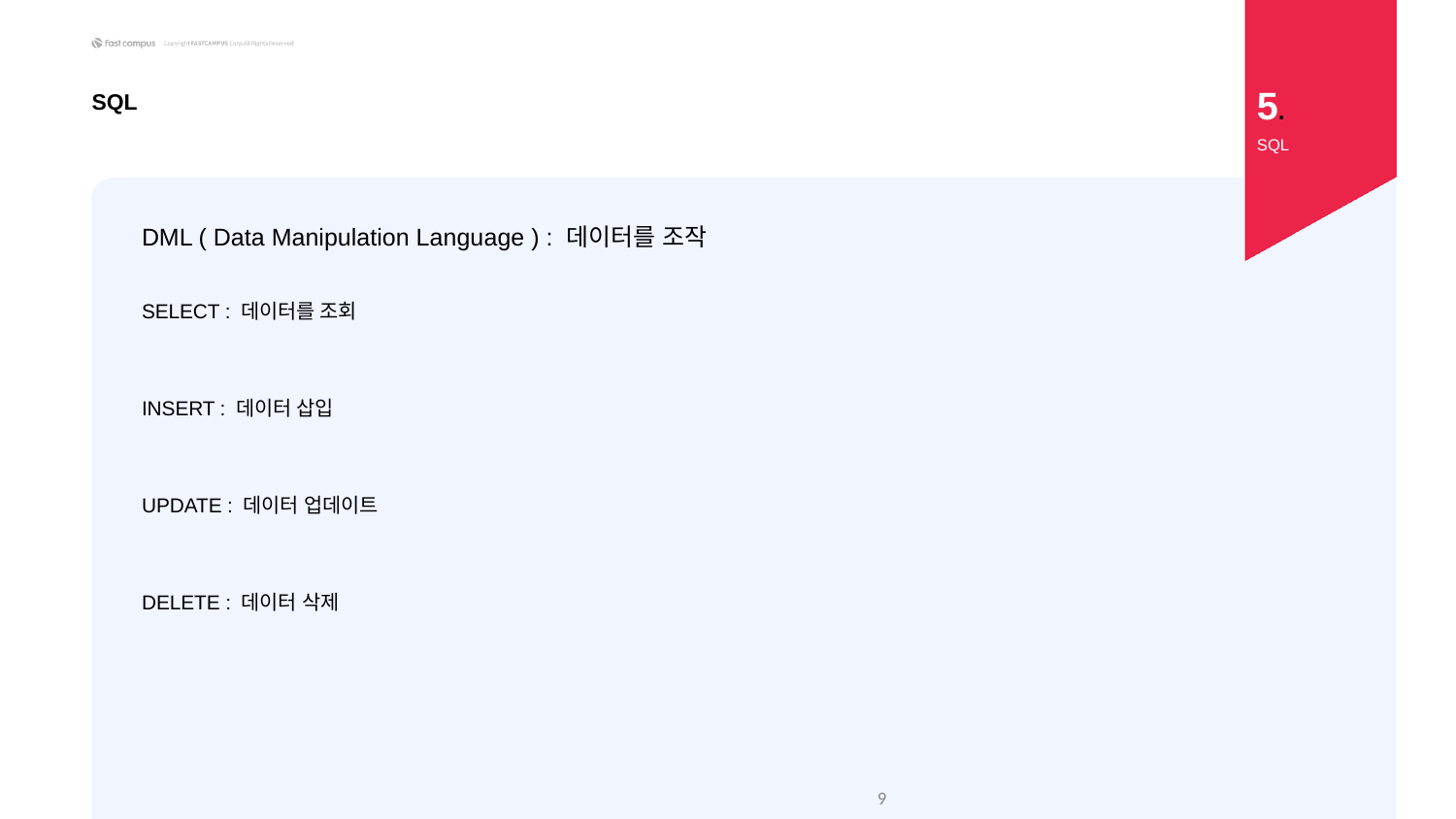

5.
SQL
SQL
DML ( Data Manipulation Language ) : 데이터를 조작
SELECT : 데이터를 조회
INSERT : 데이터 삽입
UPDATE : 데이터 업데이트
DELETE : 데이터 삭제
9